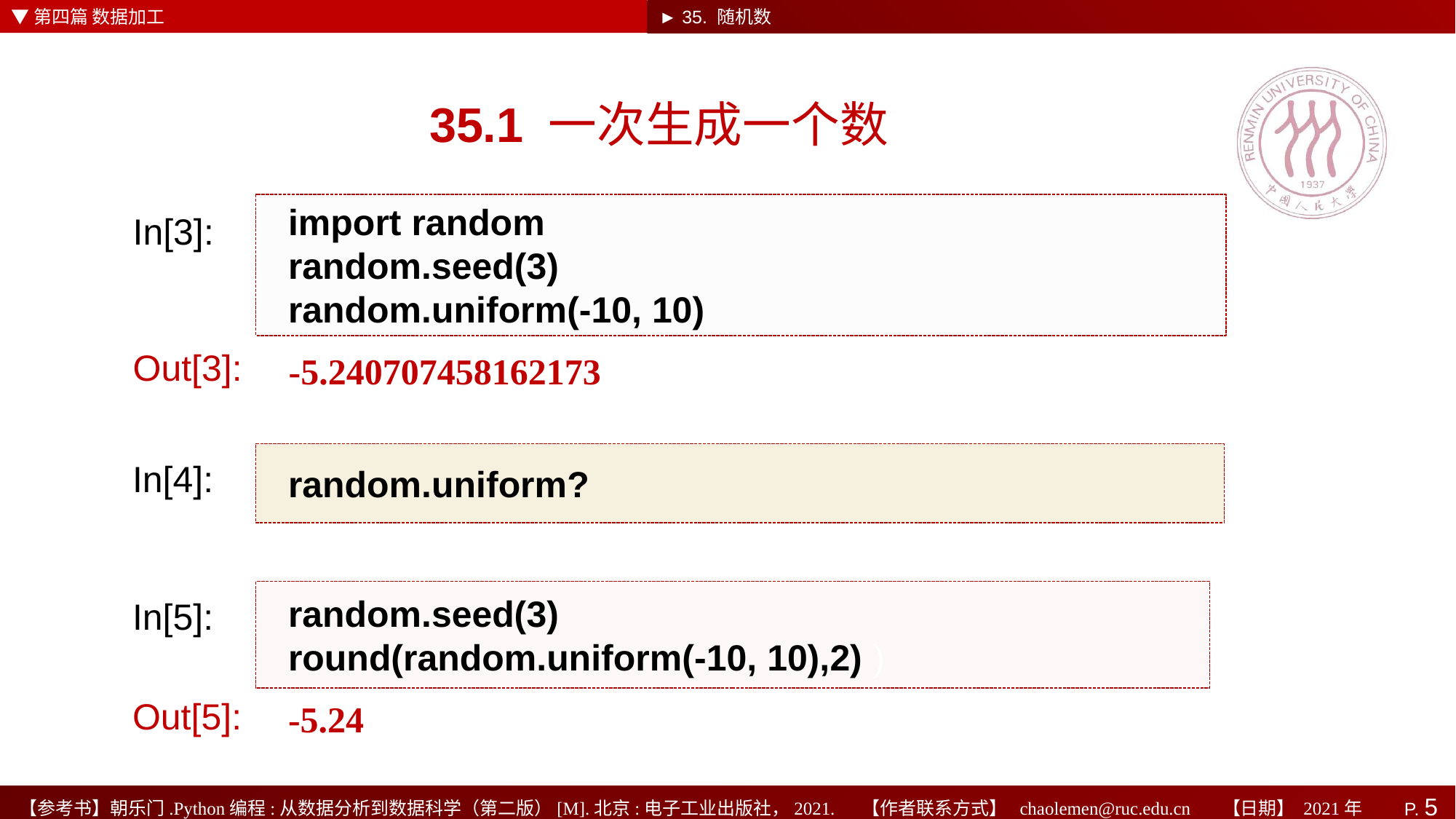

▼第四篇 数据加工
► 35. 随机数
# 35.1 一次生成一个数
import random
random.seed(3)
random.uniform(-10, 10)
In[3]:

-5.240707458162173
Out[3]:
random.uniform?
In[4]:
random.seed(3)
round(random.uniform(-10, 10),2) )
In[5]:
-5.24
Out[5]: